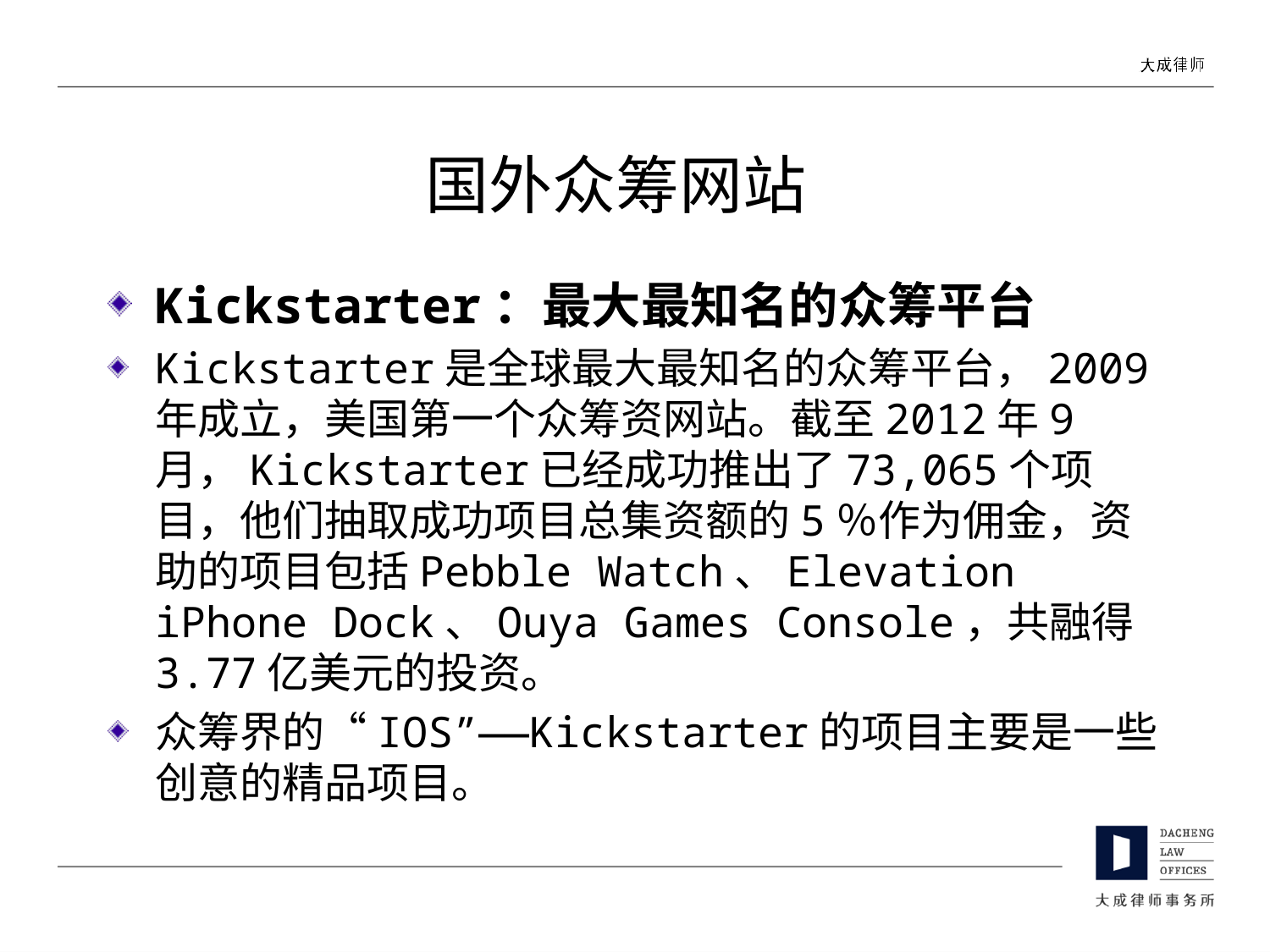

# 国外众筹网站
Kickstarter：最大最知名的众筹平台
Kickstarter是全球最大最知名的众筹平台，2009年成立，美国第一个众筹资网站。截至2012年9月，Kickstarter已经成功推出了73,065个项目，他们抽取成功项目总集资额的5％作为佣金，资助的项目包括Pebble Watch、Elevation iPhone Dock、Ouya Games Console，共融得3.77亿美元的投资。
众筹界的“IOS”——Kickstarter的项目主要是一些创意的精品项目。